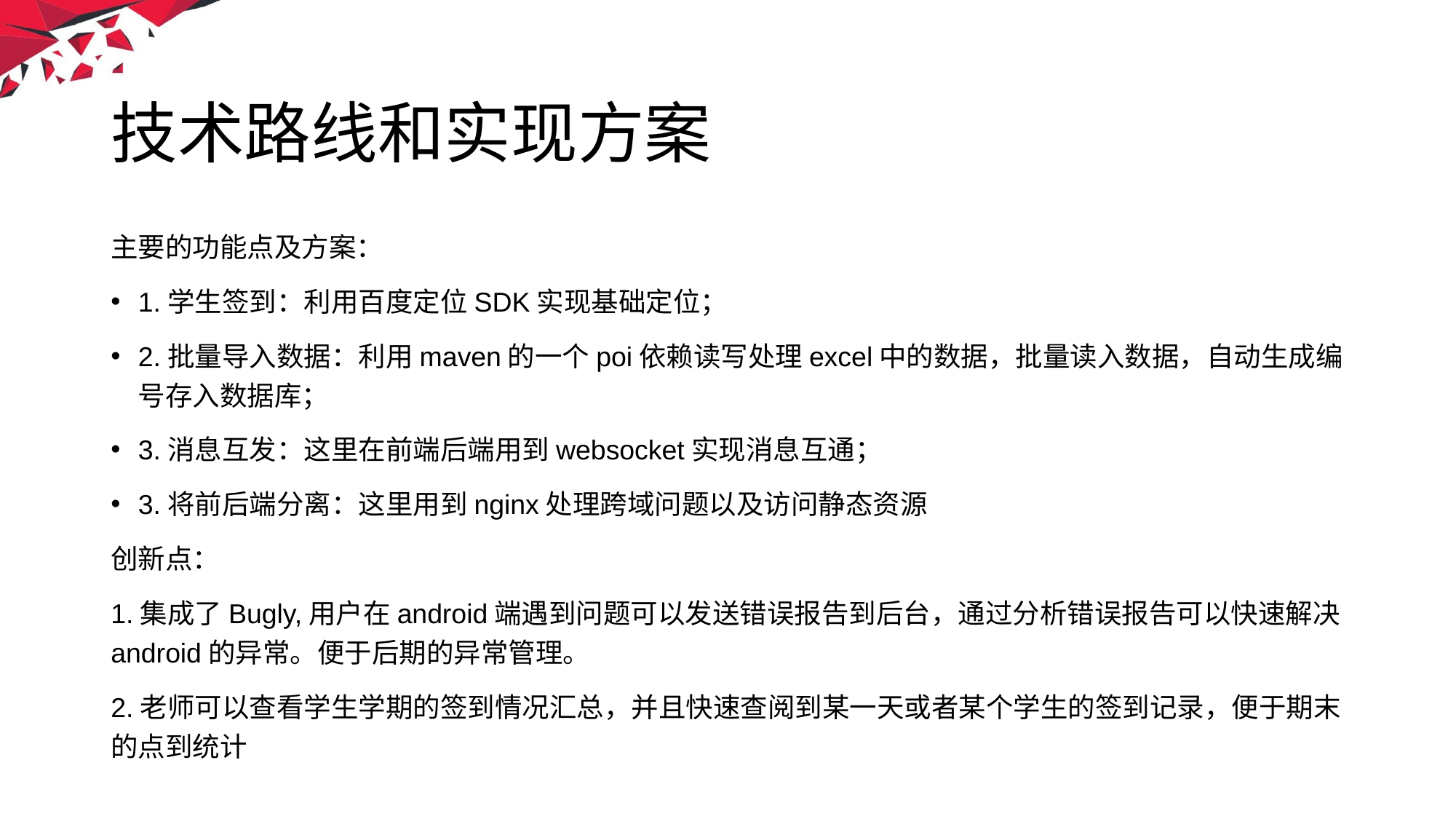

# 技术路线和实现方案
主要的功能点及方案：
1.学生签到：利用百度定位SDK实现基础定位；
2.批量导入数据：利用maven的一个poi依赖读写处理excel中的数据，批量读入数据，自动生成编号存入数据库；
3.消息互发：这里在前端后端用到websocket实现消息互通；
3.将前后端分离：这里用到nginx处理跨域问题以及访问静态资源
创新点：
1.集成了Bugly,用户在android端遇到问题可以发送错误报告到后台，通过分析错误报告可以快速解决android的异常。便于后期的异常管理。
2.老师可以查看学生学期的签到情况汇总，并且快速查阅到某一天或者某个学生的签到记录，便于期末的点到统计